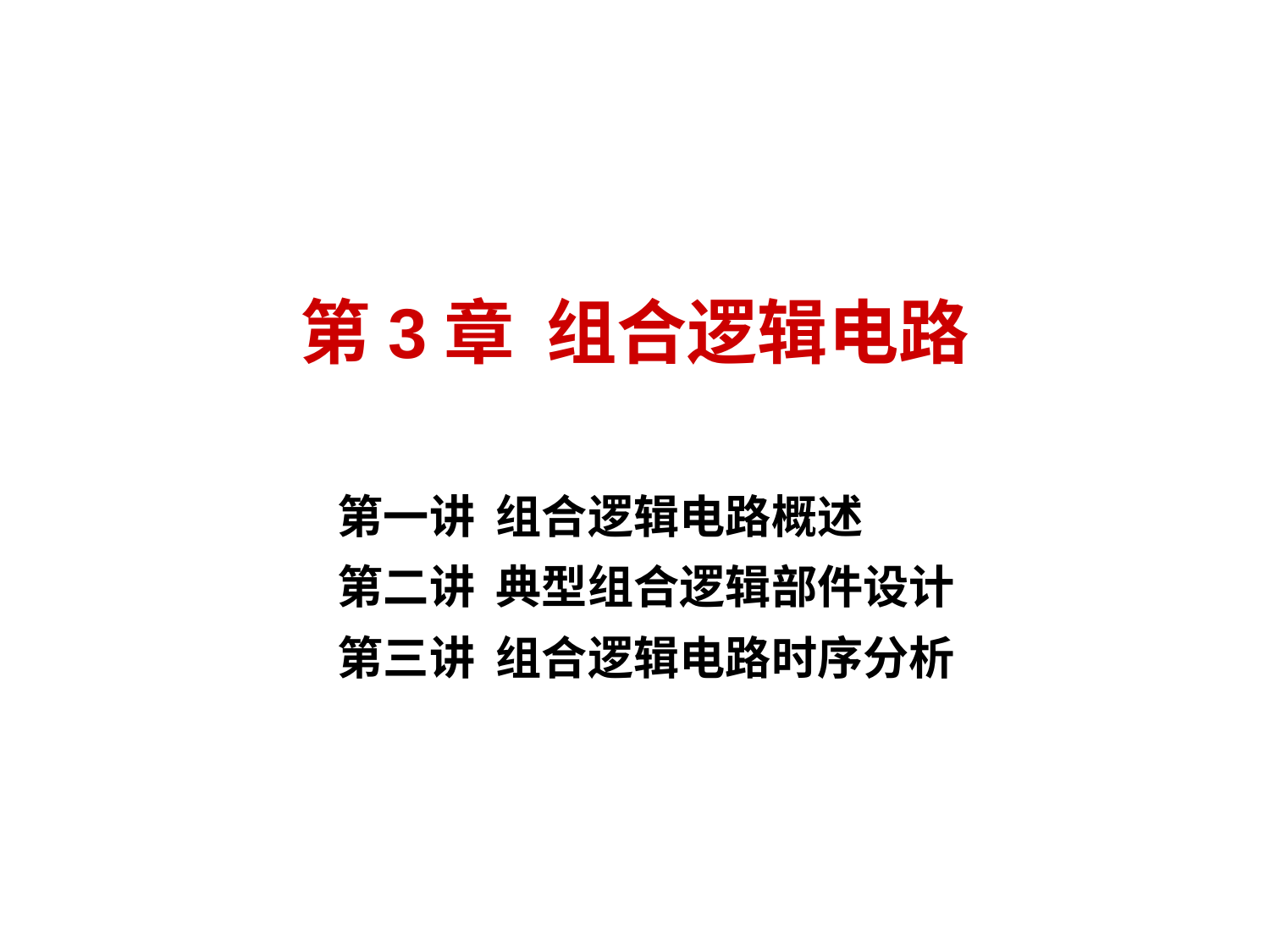

# 第3章  组合逻辑电路
第一讲  组合逻辑电路概述
第二讲  典型组合逻辑部件设计
第三讲  组合逻辑电路时序分析